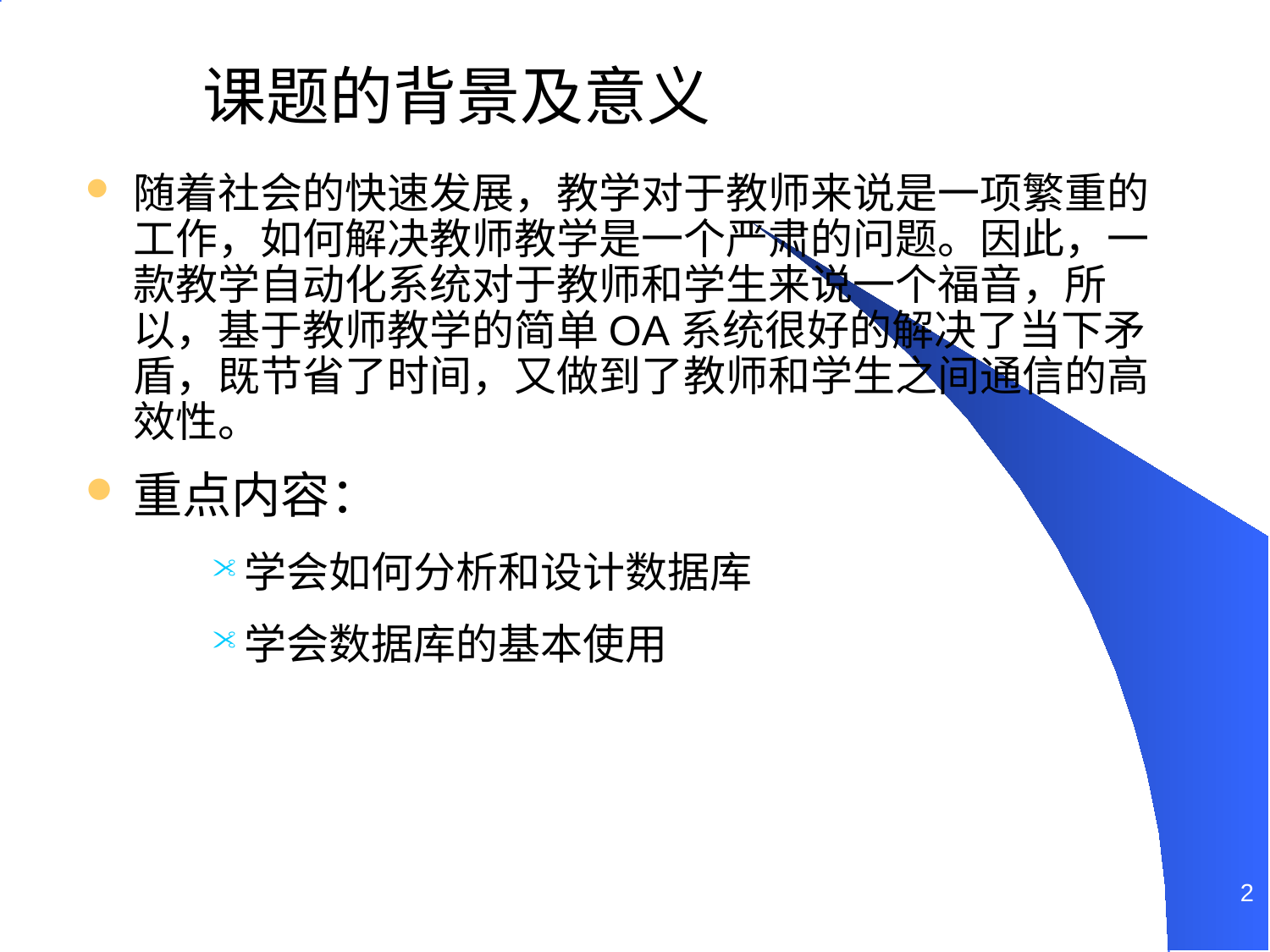

# 课题的背景及意义
随着社会的快速发展，教学对于教师来说是一项繁重的工作，如何解决教师教学是一个严肃的问题。因此，一款教学自动化系统对于教师和学生来说一个福音，所以，基于教师教学的简单OA系统很好的解决了当下矛盾，既节省了时间，又做到了教师和学生之间通信的高效性。
重点内容：
学会如何分析和设计数据库
学会数据库的基本使用
2